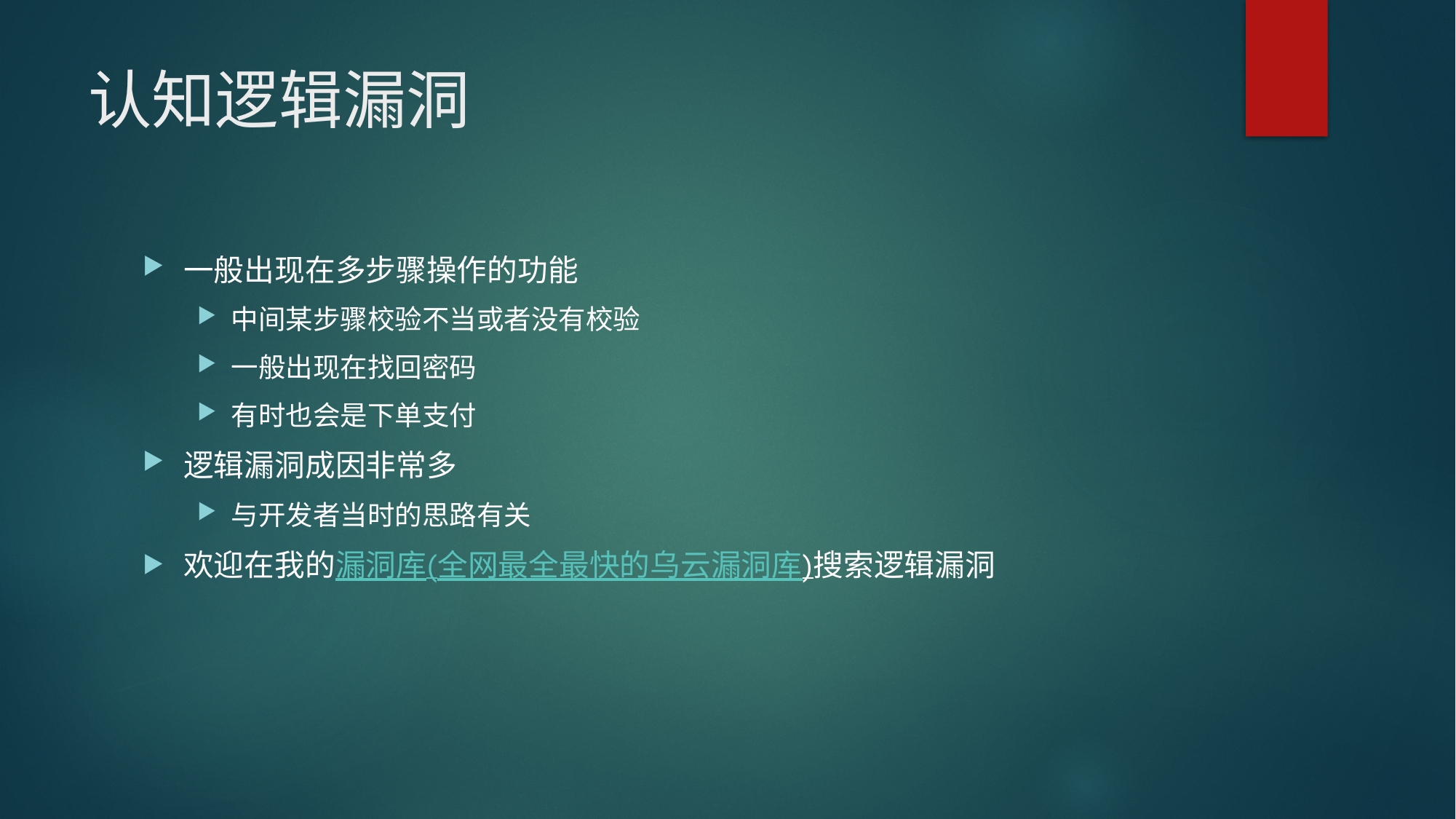

# 认知逻辑漏洞
一般出现在多步骤操作的功能
中间某步骤校验不当或者没有校验
一般出现在找回密码
有时也会是下单支付
逻辑漏洞成因非常多
与开发者当时的思路有关
欢迎在我的漏洞库(全网最全最快的乌云漏洞库)搜索逻辑漏洞